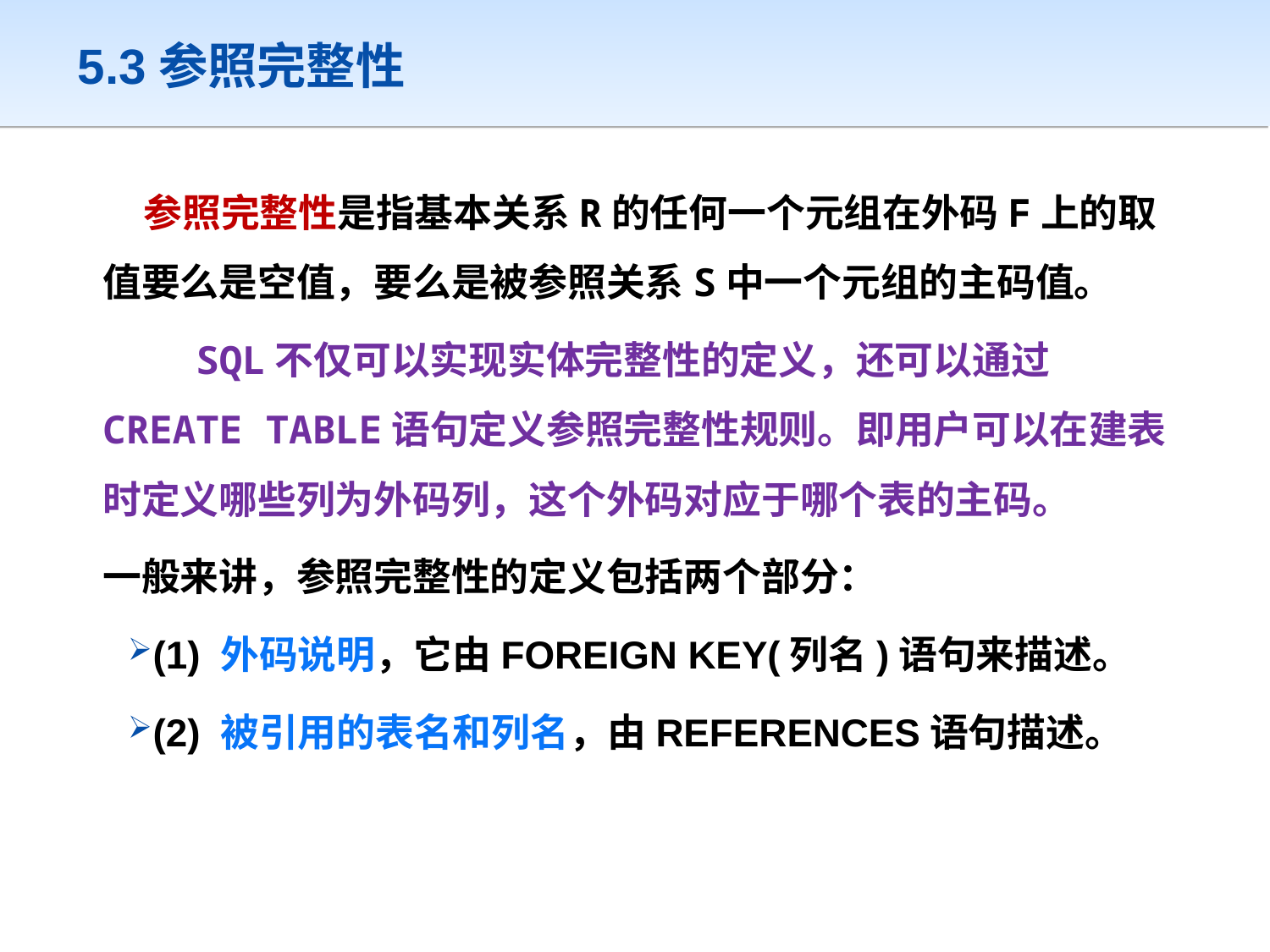

# 5.3参照完整性
	    参照完整性是指基本关系R的任何一个元组在外码F上的取值要么是空值，要么是被参照关系S中一个元组的主码值。
	    SQL不仅可以实现实体完整性的定义，还可以通过CREATE TABLE语句定义参照完整性规则。即用户可以在建表时定义哪些列为外码列，这个外码对应于哪个表的主码。
	一般来讲，参照完整性的定义包括两个部分：
(1) 外码说明，它由FOREIGN KEY(列名)语句来描述。
(2) 被引用的表名和列名，由REFERENCES语句描述。